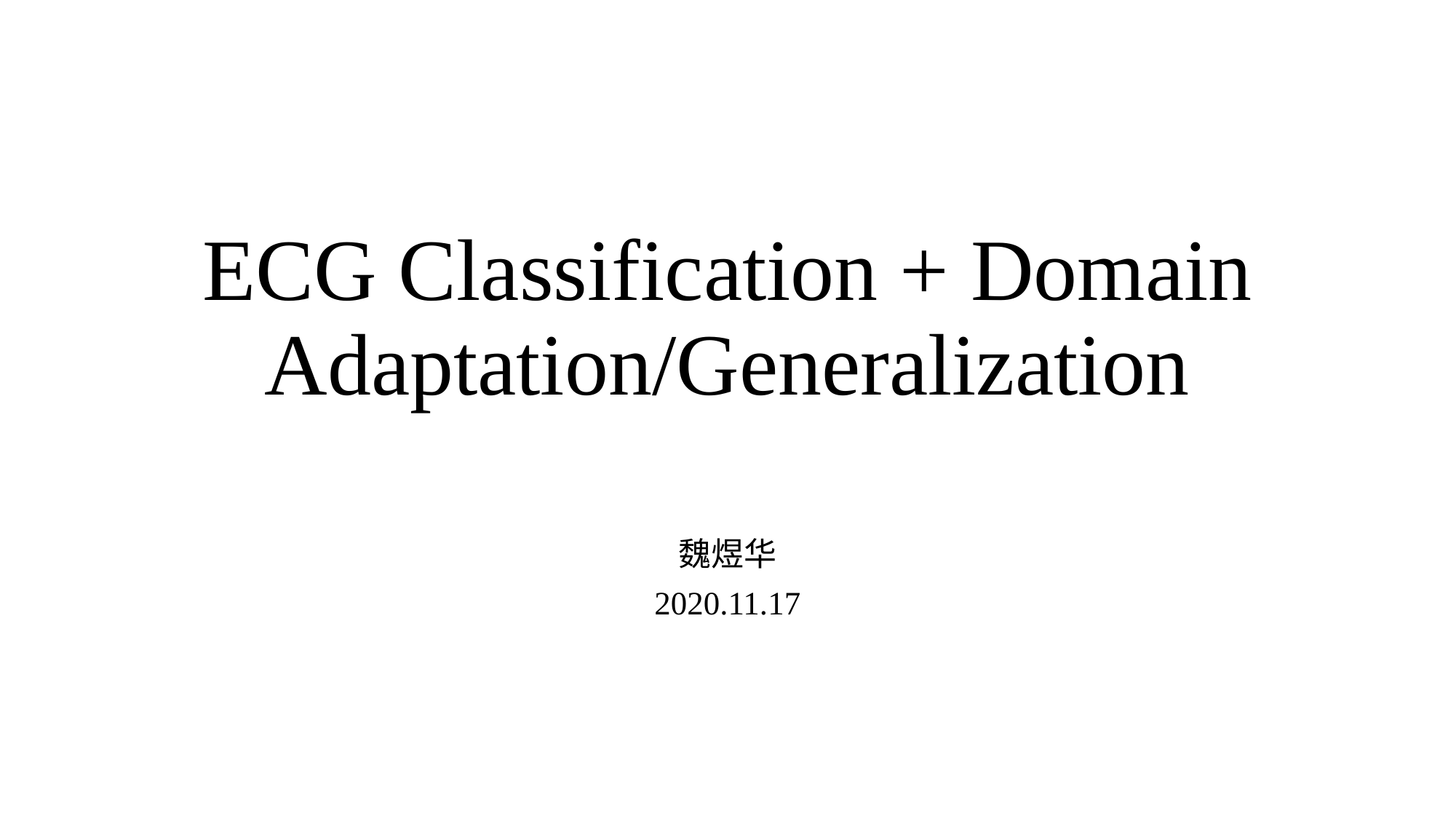

# ECG Classification + Domain Adaptation/Generalization

魏煜华
2020.11.17